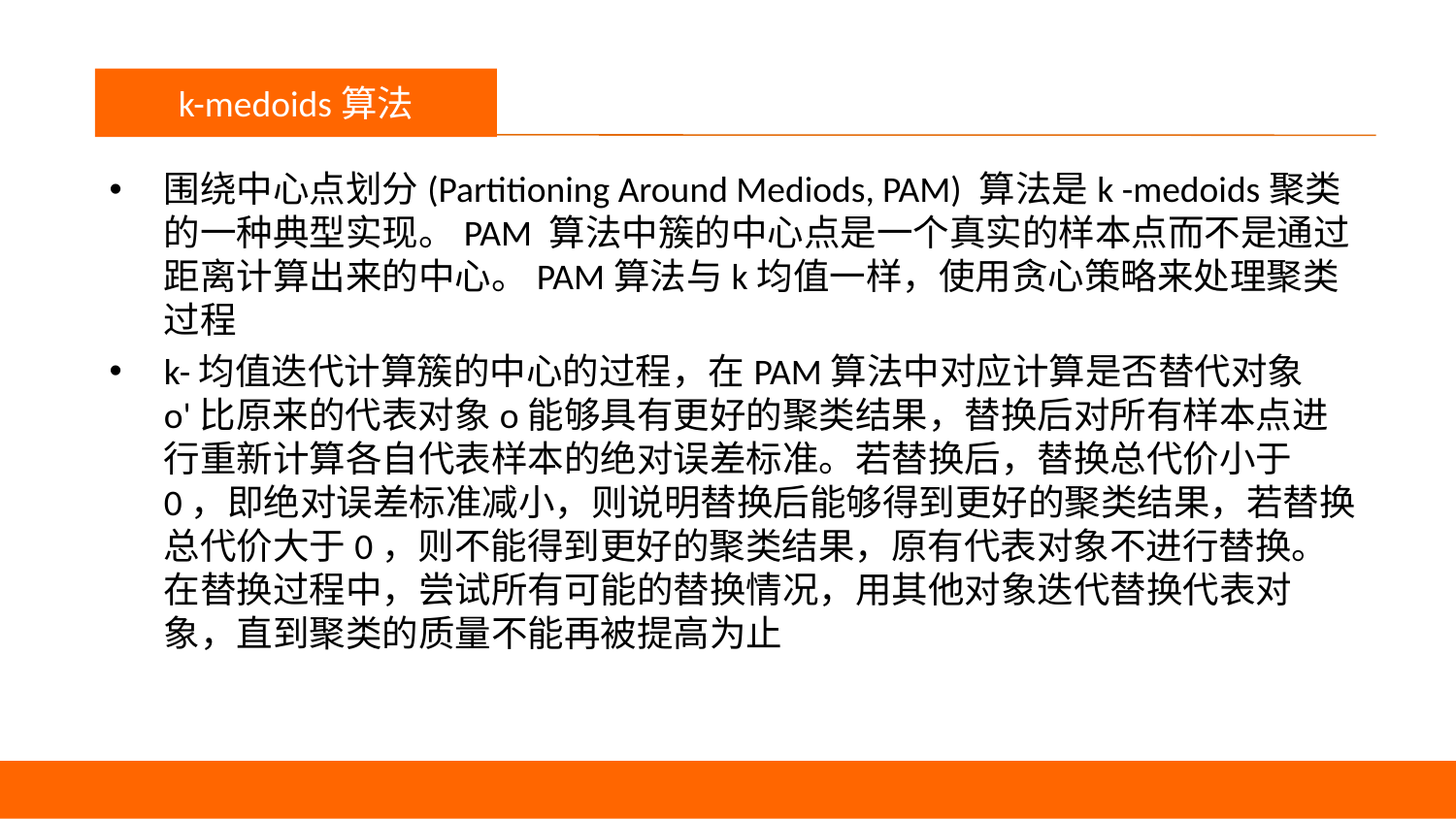

议程
k-medoids算法

围绕中心点划分(Partitioning Around Mediods, PAM) 算法是k -medoids聚类的一种典型实现。PAM 算法中簇的中心点是一个真实的样本点而不是通过距离计算出来的中心。PAM算法与k均值一样，使用贪心策略来处理聚类过程
k-均值迭代计算簇的中心的过程，在PAM算法中对应计算是否替代对象o'比原来的代表对象o能够具有更好的聚类结果，替换后对所有样本点进行重新计算各自代表样本的绝对误差标准。若替换后，替换总代价小于0，即绝对误差标准减小，则说明替换后能够得到更好的聚类结果，若替换总代价大于0，则不能得到更好的聚类结果，原有代表对象不进行替换。在替换过程中，尝试所有可能的替换情况，用其他对象迭代替换代表对象，直到聚类的质量不能再被提高为止